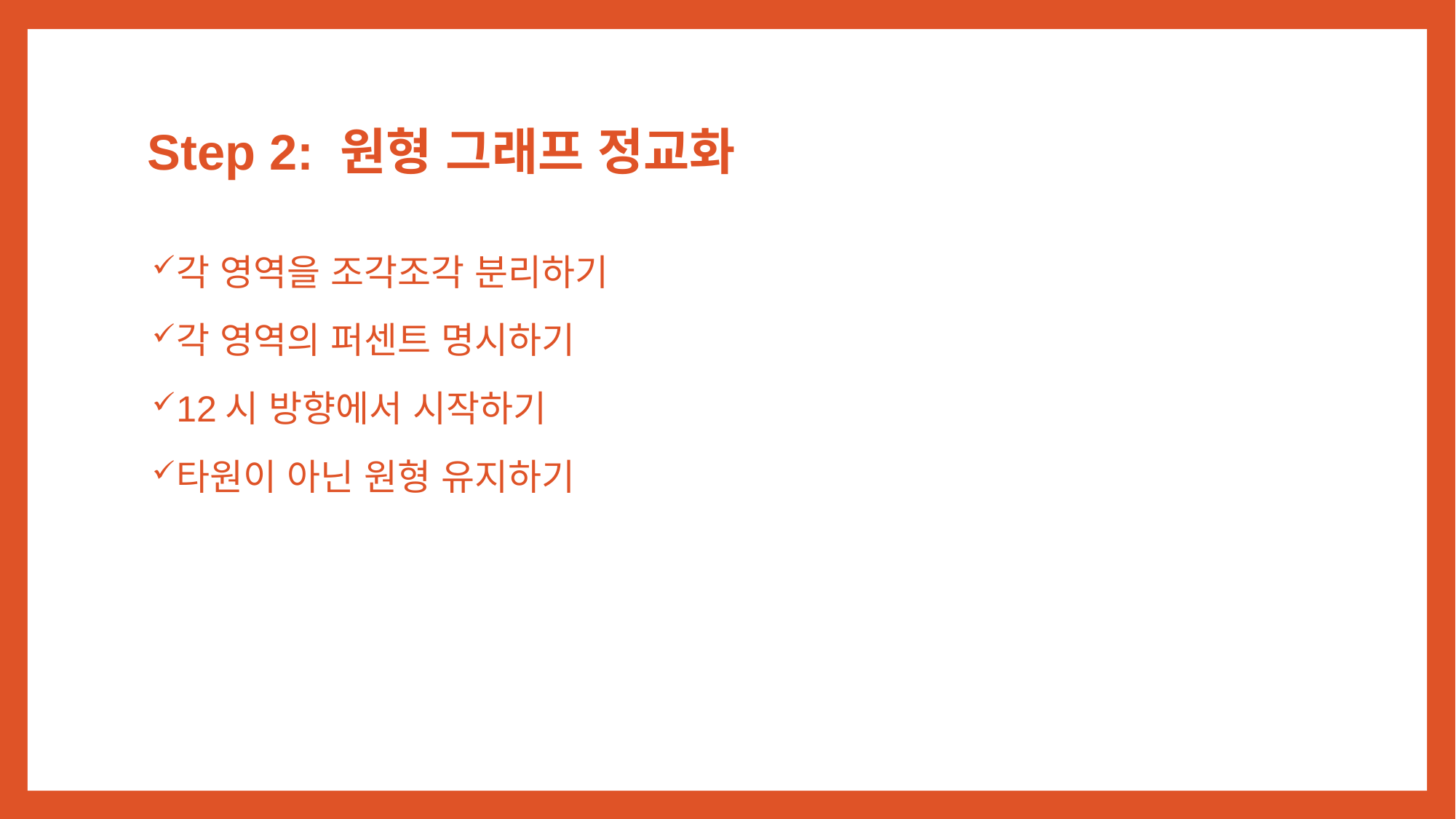

# Step 2: 원형 그래프 정교화
각 영역을 조각조각 분리하기
각 영역의 퍼센트 명시하기
12시 방향에서 시작하기
타원이 아닌 원형 유지하기